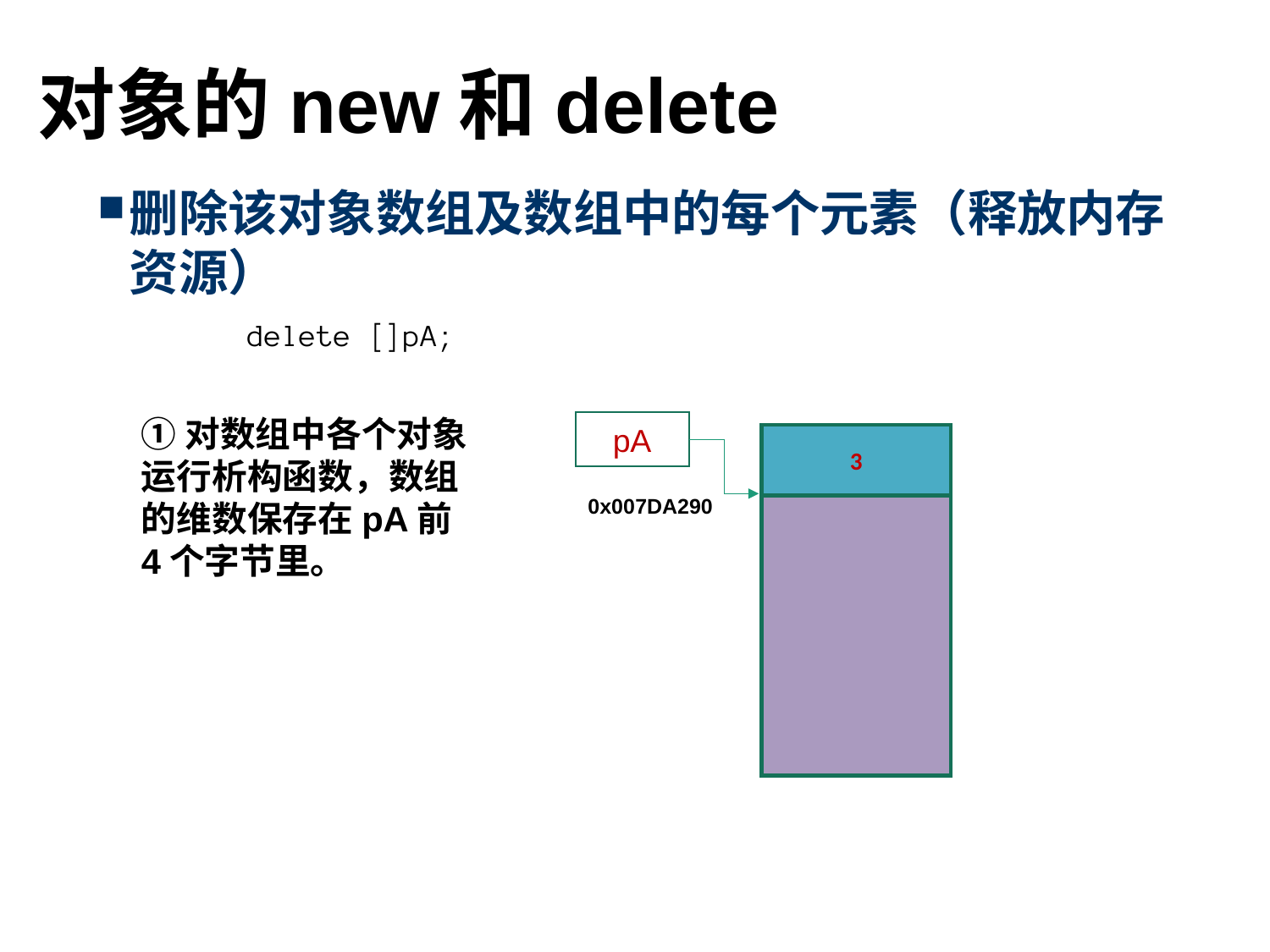

# 对象的new和delete
删除该对象数组及数组中的每个元素（释放内存资源）

delete []pA;
①对数组中各个对象运行析构函数，数组的维数保存在pA前4个字节里。
pA
3

3

0x007DA290